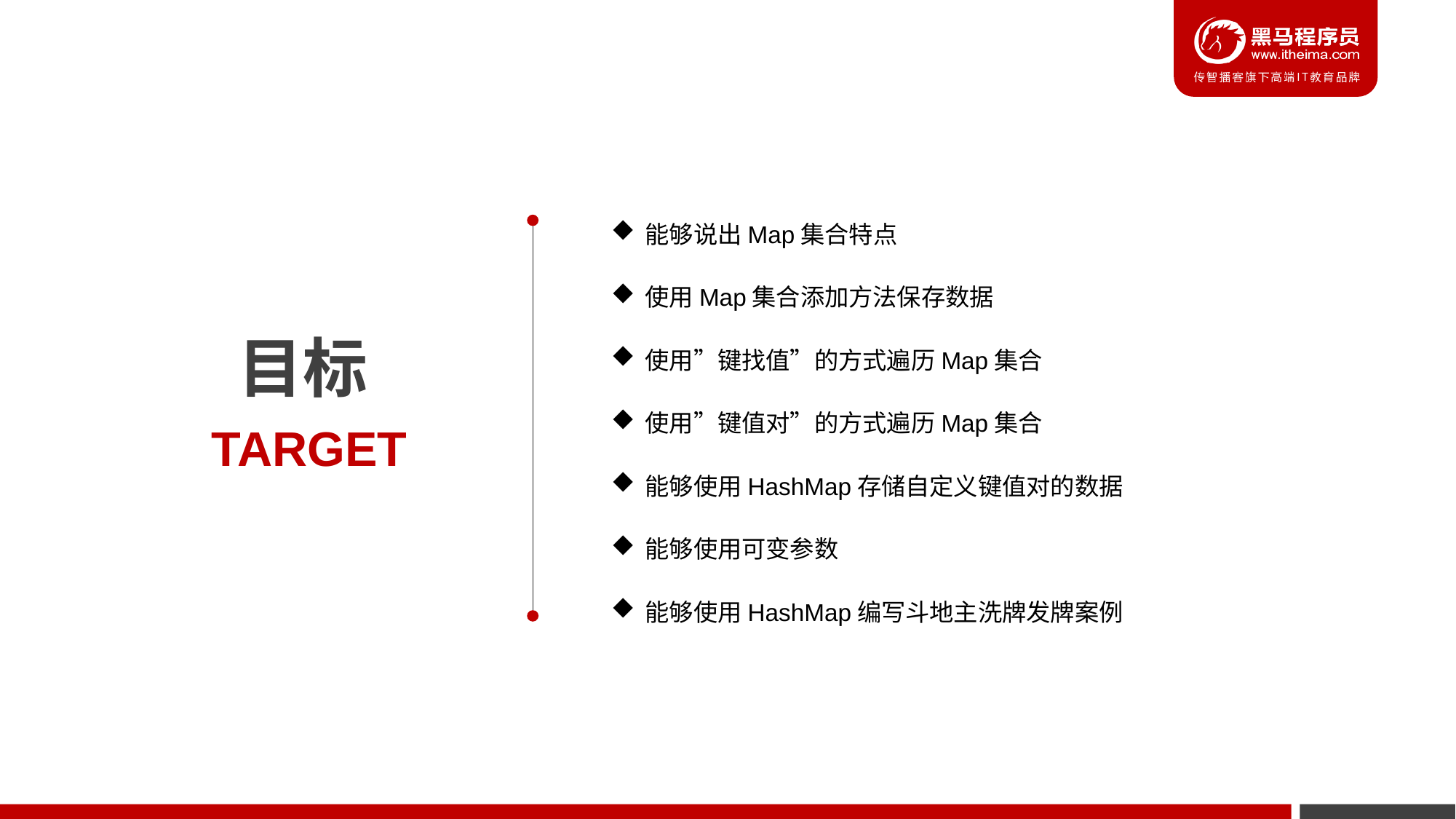

能够说出Map集合特点
使用Map集合添加方法保存数据
使用”键找值”的方式遍历Map集合
使用”键值对”的方式遍历Map集合
能够使用HashMap存储自定义键值对的数据
能够使用可变参数
能够使用HashMap编写斗地主洗牌发牌案例